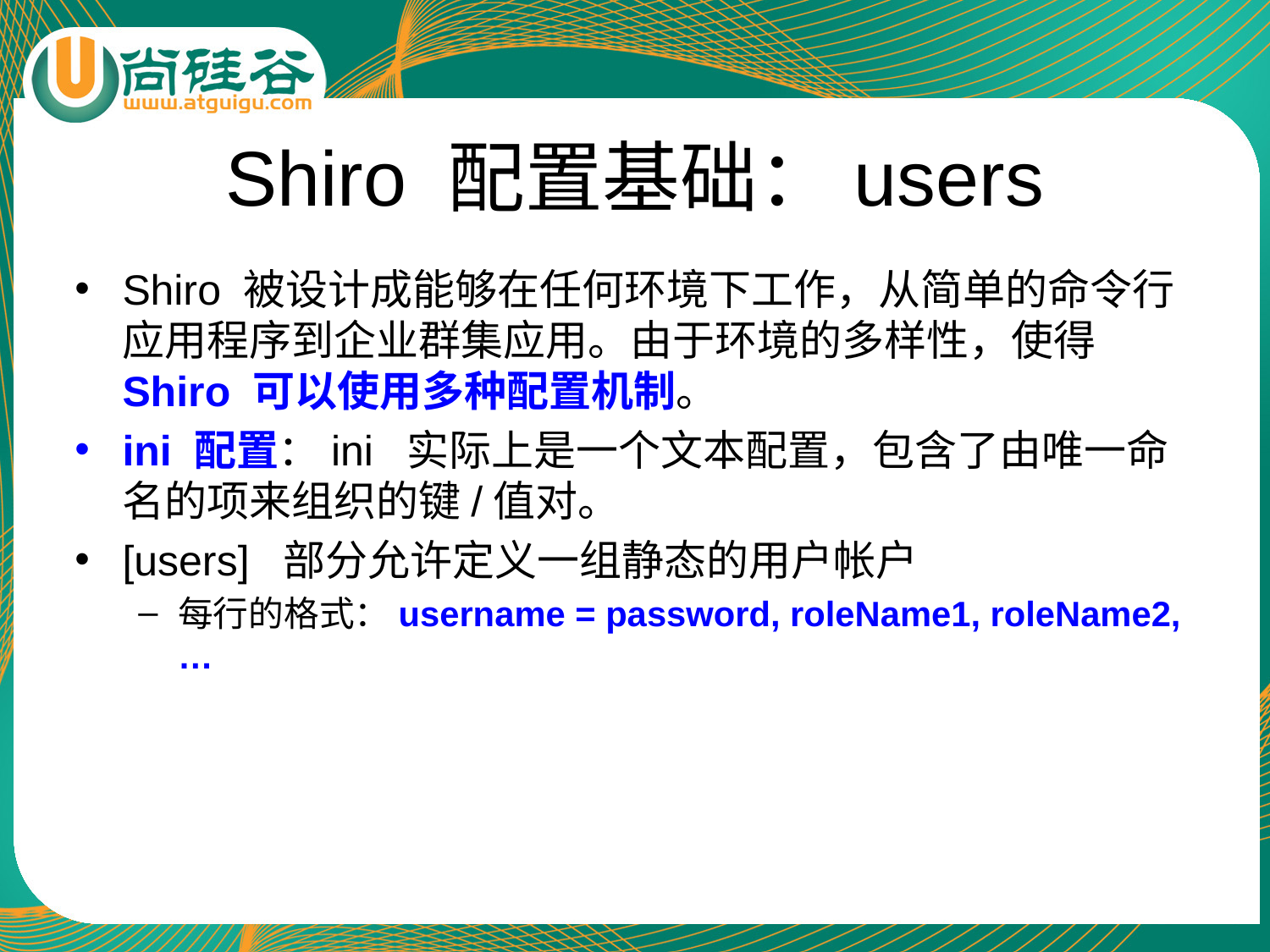

# Shiro 配置基础：users
Shiro 被设计成能够在任何环境下工作，从简单的命令行应用程序到企业群集应用。由于环境的多样性，使得 Shiro 可以使用多种配置机制。
ini 配置：ini  实际上是一个文本配置，包含了由唯一命名的项来组织的键/值对。
[users]  部分允许定义一组静态的用户帐户
每行的格式：username = password, roleName1, roleName2, …